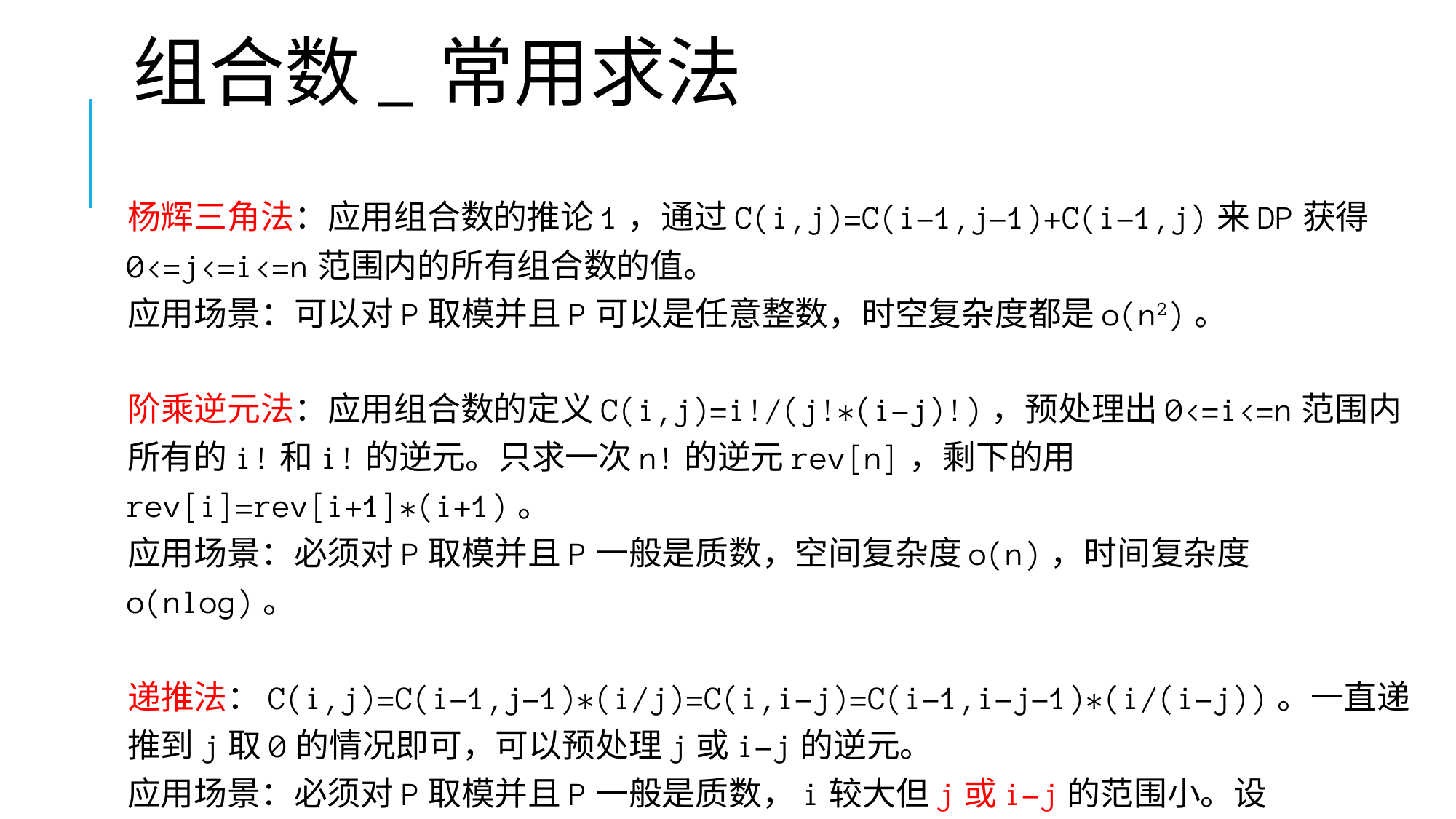

# 组合数_常用求法
杨辉三角法：应用组合数的推论1，通过C(i,j)=C(i-1,j-1)+C(i-1,j)来DP获得0<=j<=i<=n范围内的所有组合数的值。
应用场景：可以对P取模并且P可以是任意整数，时空复杂度都是o(n2)。

阶乘逆元法：应用组合数的定义C(i,j)=i!/(j!*(i-j)!)，预处理出0<=i<=n范围内所有的i!和i!的逆元。只求一次n!的逆元rev[n]，剩下的用rev[i]=rev[i+1]*(i+1)。
应用场景：必须对P取模并且P一般是质数，空间复杂度o(n)，时间复杂度o(nlog)。

递推法：C(i,j)=C(i-1,j-1)*(i/j)=C(i,i-j)=C(i-1,i-j-1)*(i/(i-j))。一直递推到j取0的情况即可，可以预处理j或i-j的逆元。
应用场景：必须对P取模并且P一般是质数，i较大但j或i-j的范围小。设m=min(j,i-j)，空间复杂度o(m)，时间复杂度o(mlog)。